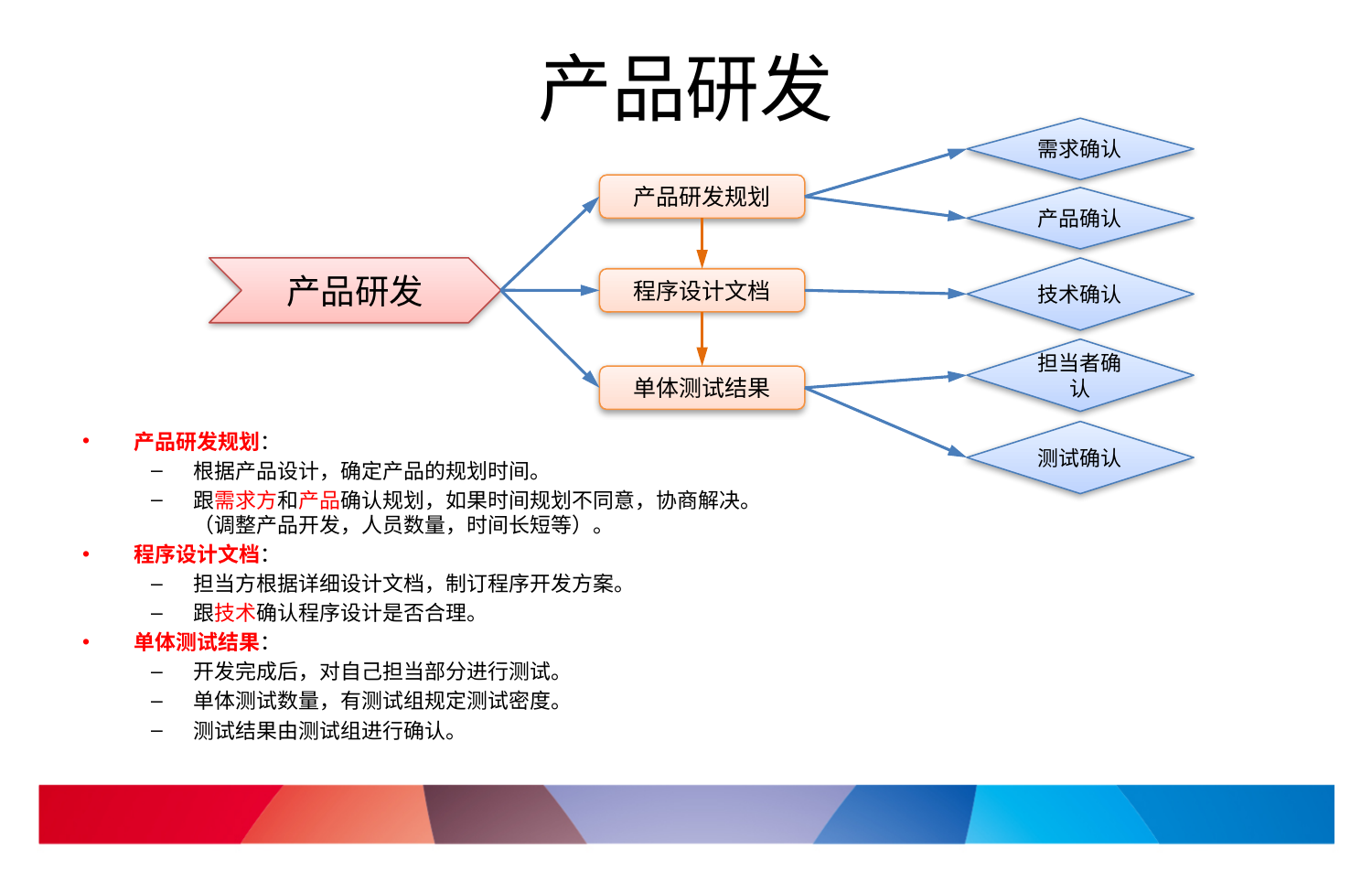

# 产品研发
需求确认
产品研发规划
产品确认
产品研发
技术确认
程序设计文档
担当者确认
单体测试结果
产品研发规划：
根据产品设计，确定产品的规划时间。
跟需求方和产品确认规划，如果时间规划不同意，协商解决。
（调整产品开发，人员数量，时间长短等）。
程序设计文档：
担当方根据详细设计文档，制订程序开发方案。
跟技术确认程序设计是否合理。
单体测试结果：
开发完成后，对自己担当部分进行测试。
单体测试数量，有测试组规定测试密度。
测试结果由测试组进行确认。
测试确认